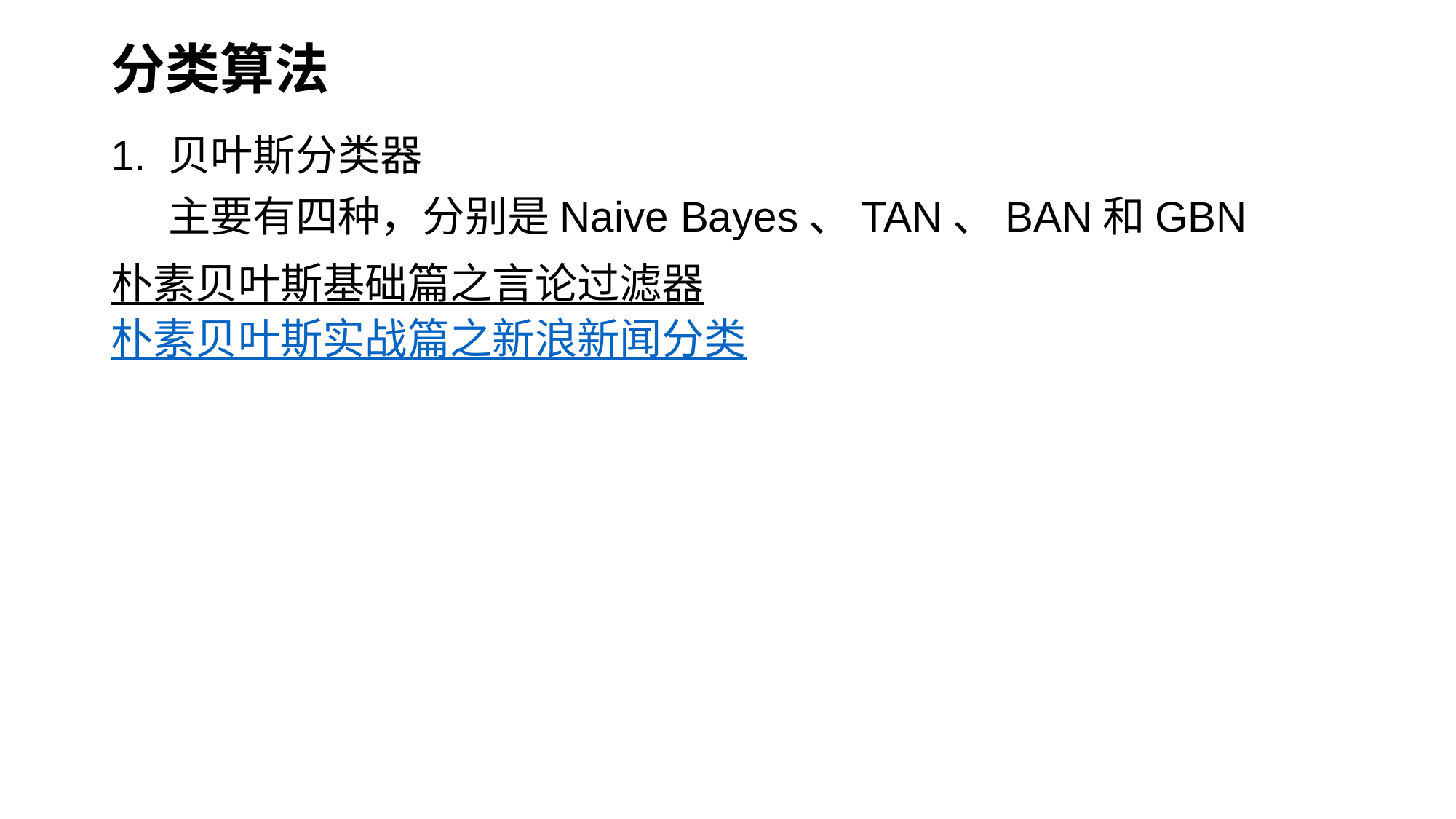

# 分类算法
1. 贝叶斯分类器
     主要有四种，分别是Naive Bayes、TAN、BAN和GBN
朴素贝叶斯基础篇之言论过滤器  
朴素贝叶斯实战篇之新浪新闻分类